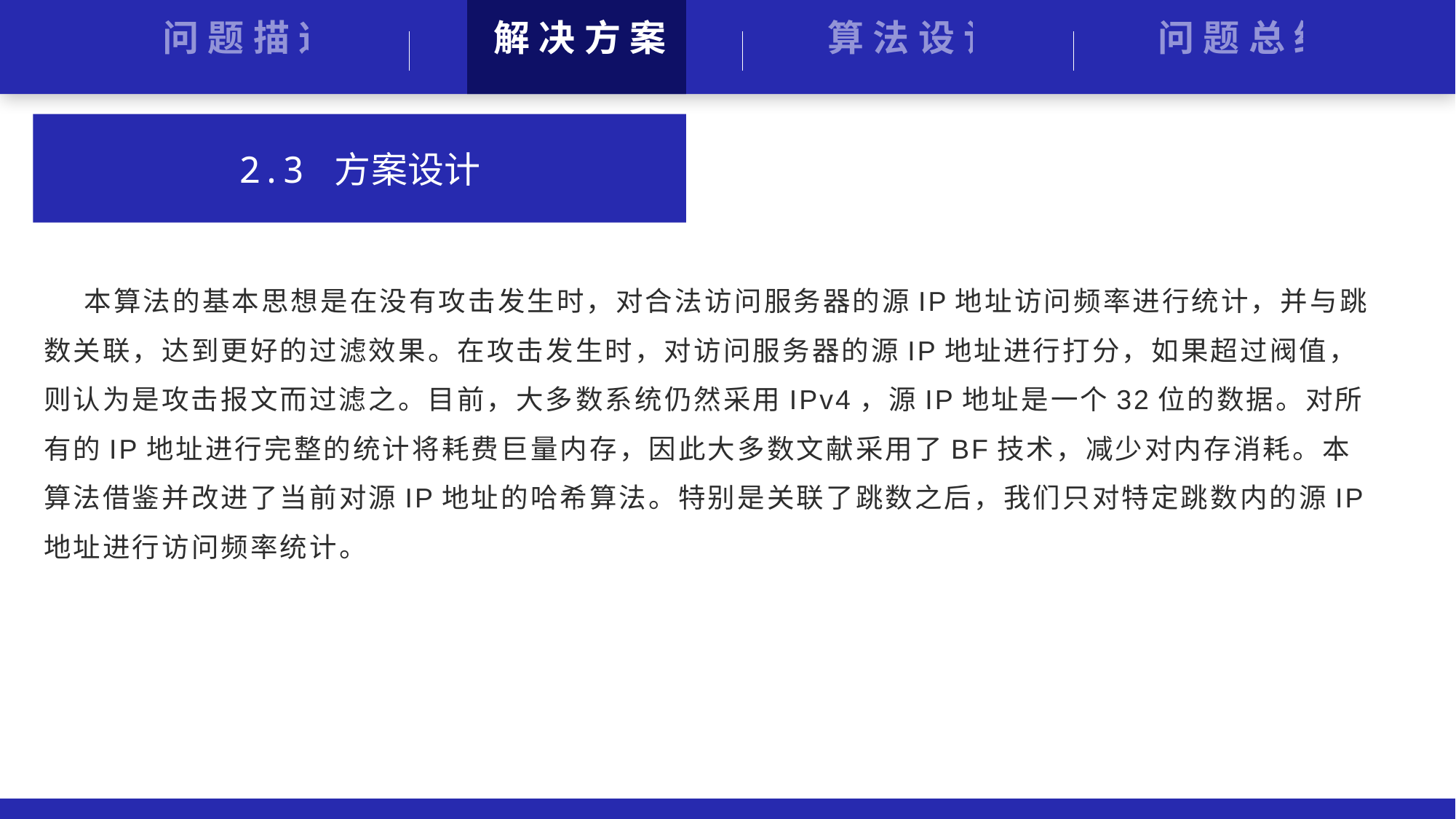

算法设计
问题总结
问题描述
解决方案
2.3 方案设计
    本算法的基本思想是在没有攻击发生时，对合法访问服务器的源IP地址访问频率进行统计，并与跳数关联，达到更好的过滤效果。在攻击发生时，对访问服务器的源IP地址进行打分，如果超过阀值，则认为是攻击报文而过滤之。目前，大多数系统仍然采用IPv4，源IP地址是一个32位的数据。对所有的IP地址进行完整的统计将耗费巨量内存，因此大多数文献采用了BF技术，减少对内存消耗。本算法借鉴并改进了当前对源IP地址的哈希算法。特别是关联了跳数之后，我们只对特定跳数内的源IP地址进行访问频率统计。